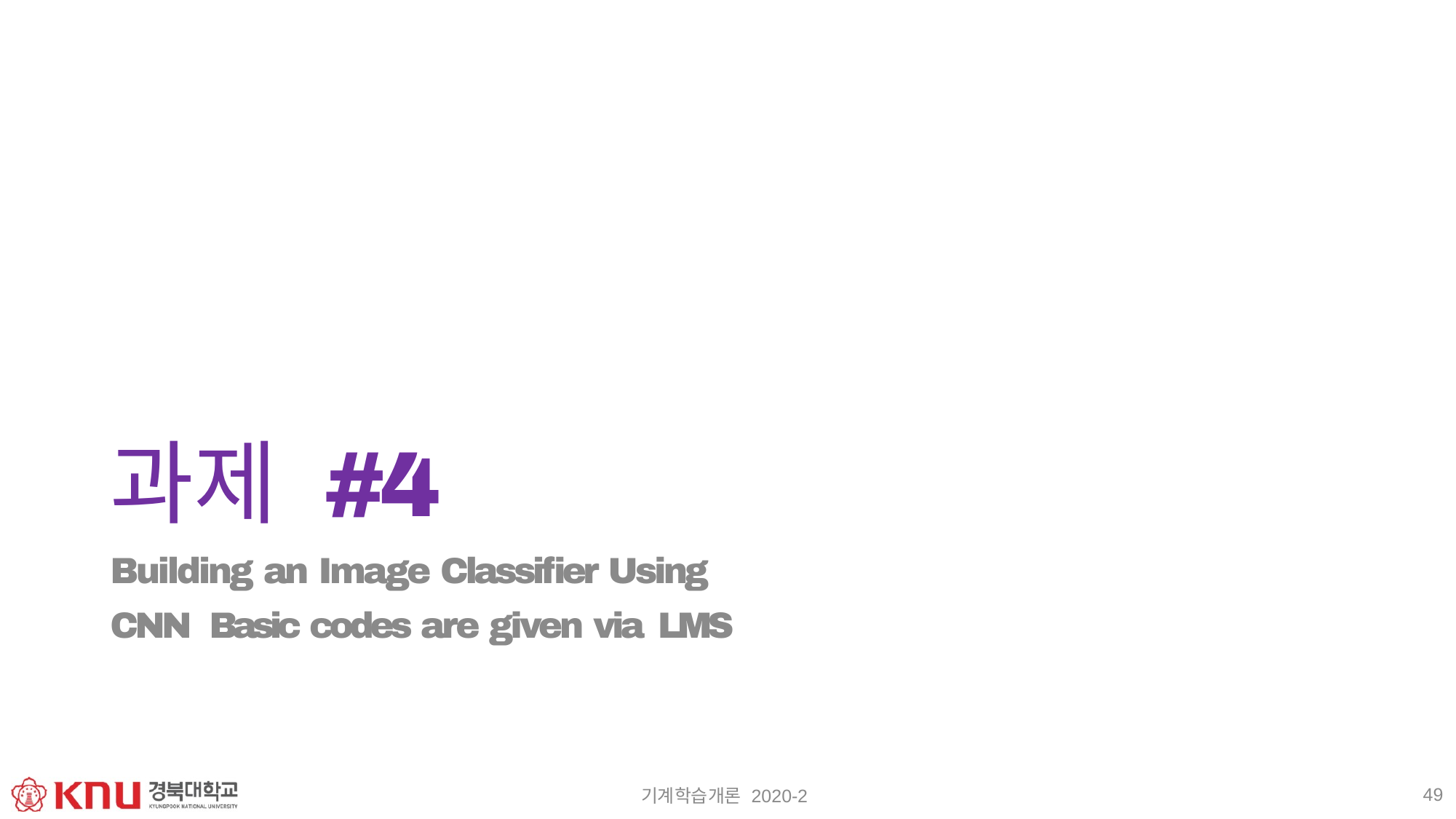

# 과제 #4
Building an Image Classifier Using CNN  Basic codes are given via LMS
49
기계학습개론 2020-2